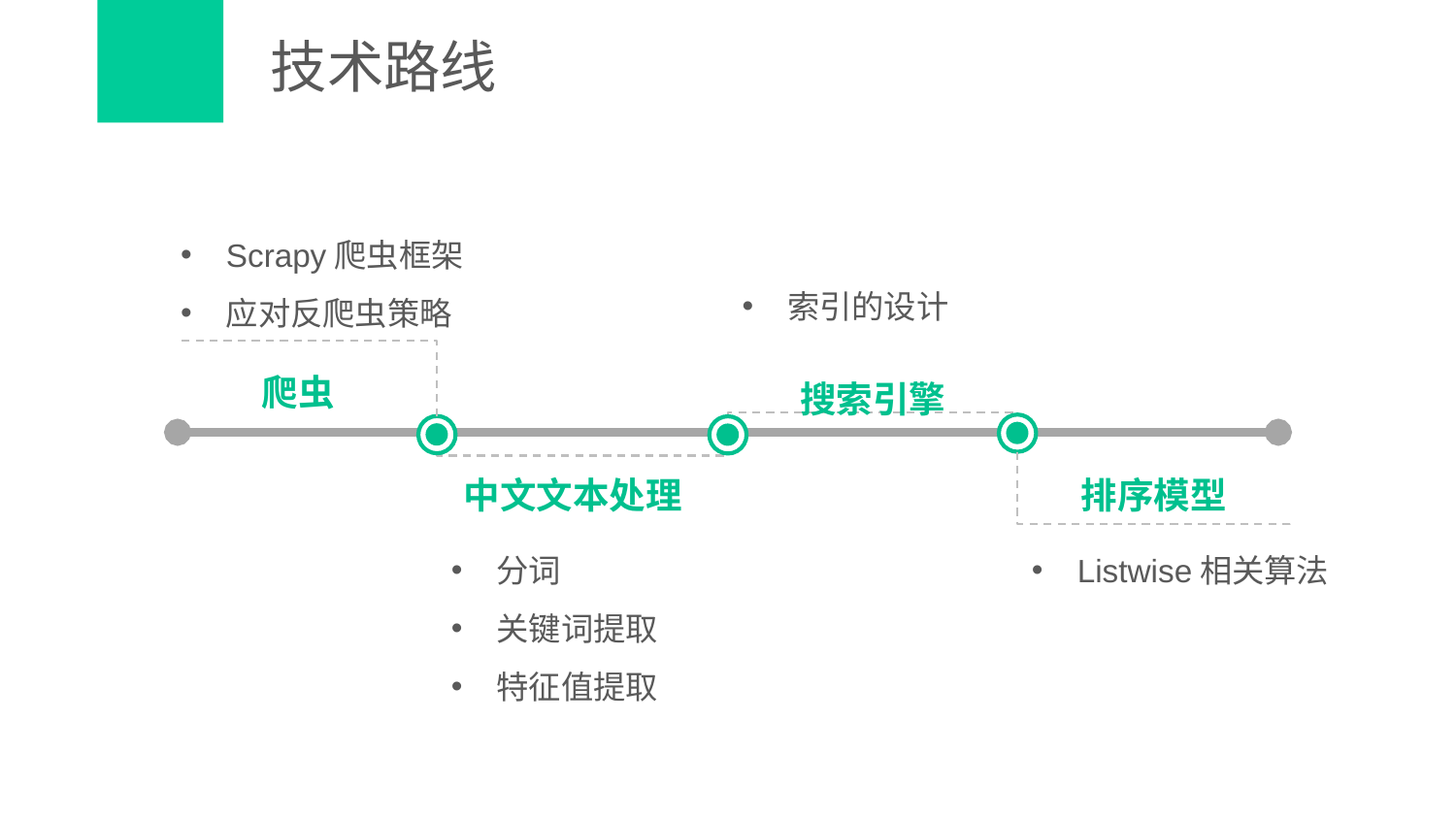

# 技术路线
Scrapy爬虫框架
应对反爬虫策略
索引的设计
爬虫
搜索引擎

排序模型
中文文本处理
分词
关键词提取
特征值提取
Listwise相关算法